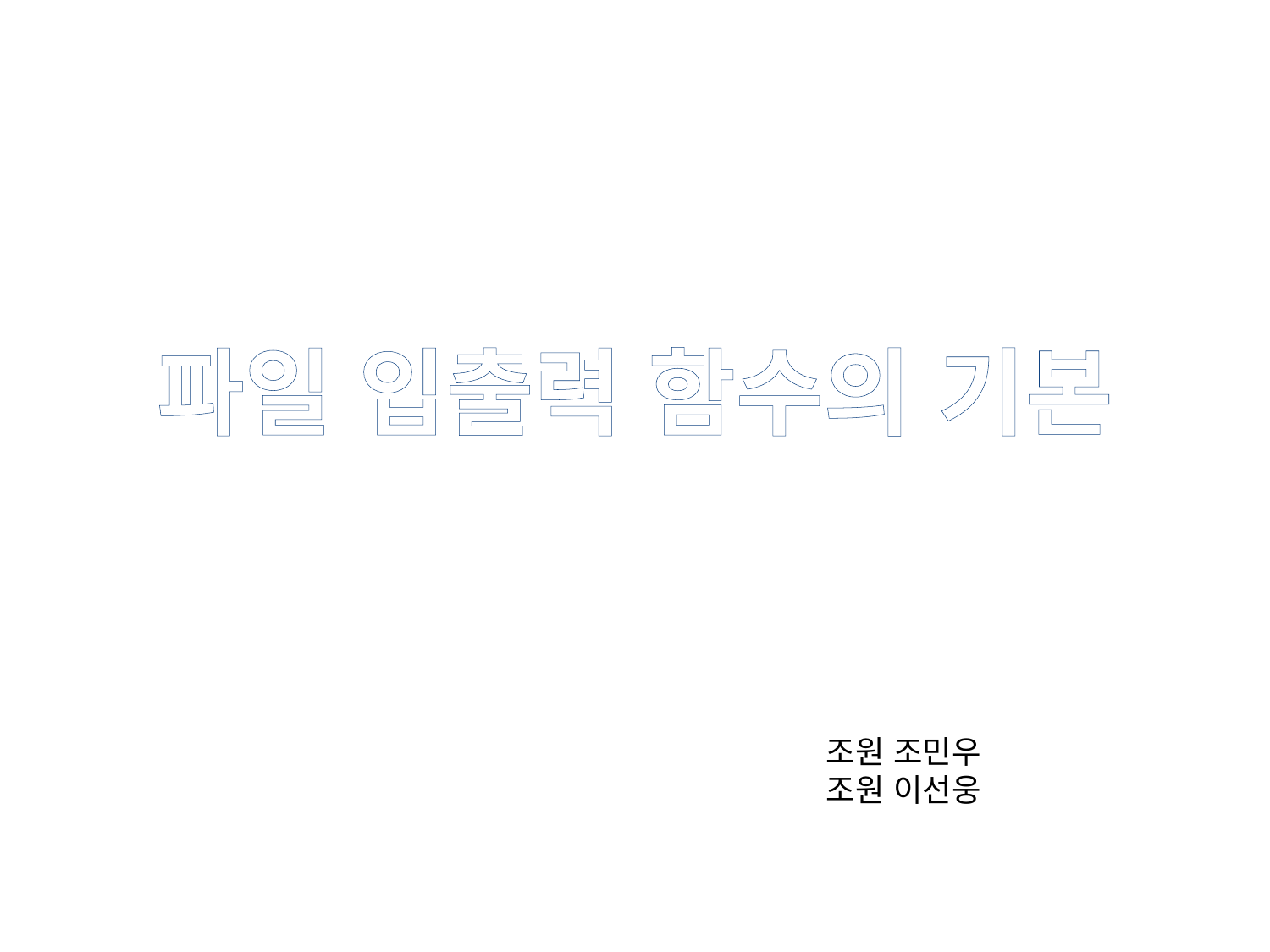

파일 입출력 함수의 기본
조원 조민우
조원 이선웅